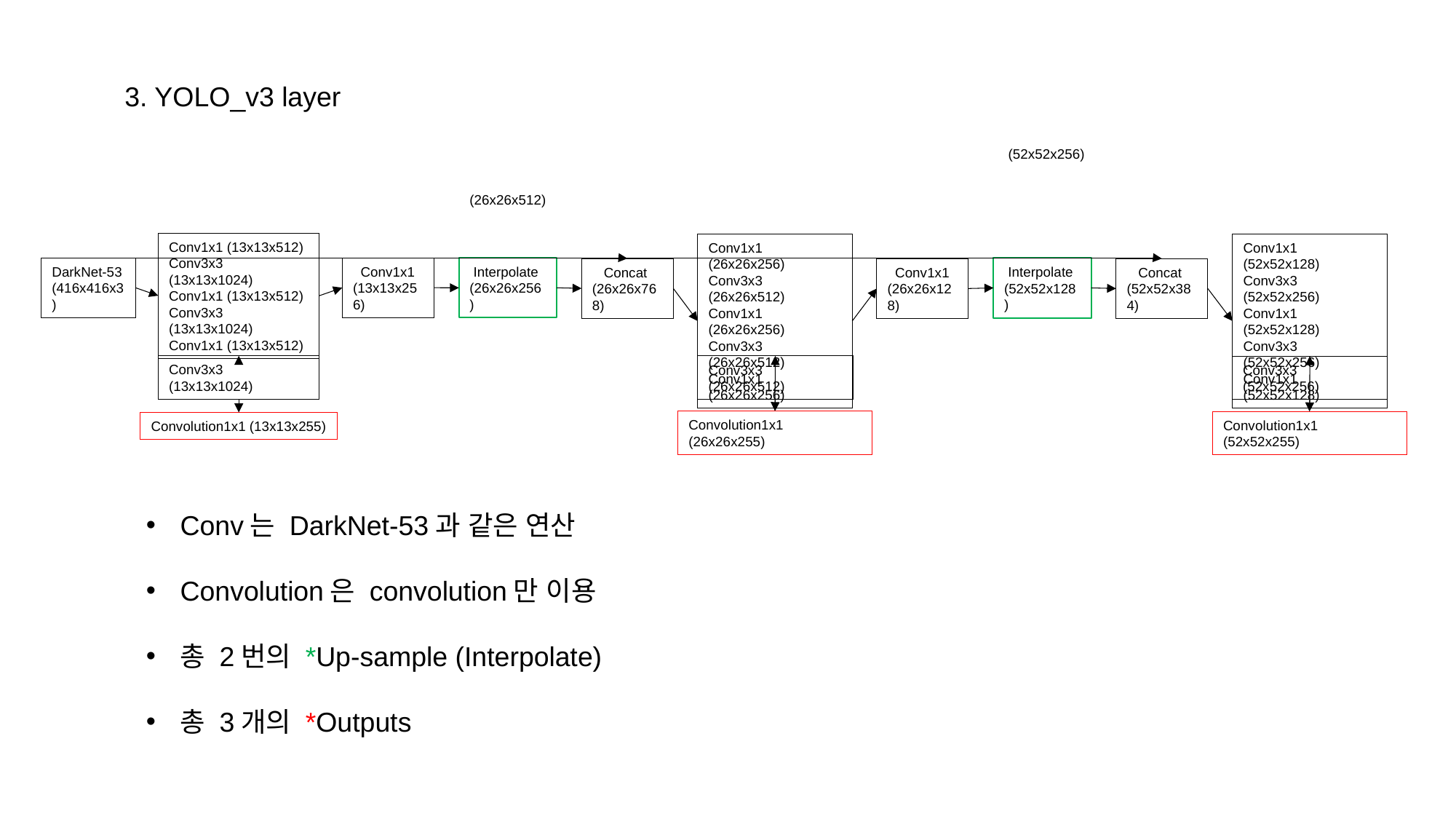

3. YOLO_v3 layer
(52x52x256)
(26x26x512)
Conv1x1 (13x13x512)
Conv3x3 (13x13x1024)
Conv1x1 (13x13x512)
Conv3x3 (13x13x1024)
Conv1x1 (13x13x512)
Conv1x1 (26x26x256)
Conv3x3 (26x26x512)
Conv1x1 (26x26x256)
Conv3x3 (26x26x512)
Conv1x1 (26x26x256)
Conv1x1 (52x52x128)
Conv3x3 (52x52x256)
Conv1x1 (52x52x128)
Conv3x3 (52x52x256)
Conv1x1 (52x52x128)
DarkNet-53
(416x416x3)
  Conv1x1
(13x13x256)
 Interpolate
(26x26x256)
 Interpolate
(52x52x128)
   Concat
(26x26x768)
  Conv1x1
(26x26x128)
   Concat
(52x52x384)
Conv3x3 (13x13x1024)
Conv3x3 (26x26x512)
Conv3x3 (52x52x256)
Convolution1x1 (26x26x255)
Convolution1x1 (52x52x255)
Convolution1x1 (13x13x255)
Conv는 DarkNet-53과 같은 연산

Convolution은 convolution만 이용

총 2번의 *Up-sample (Interpolate)

총 3개의 *Outputs